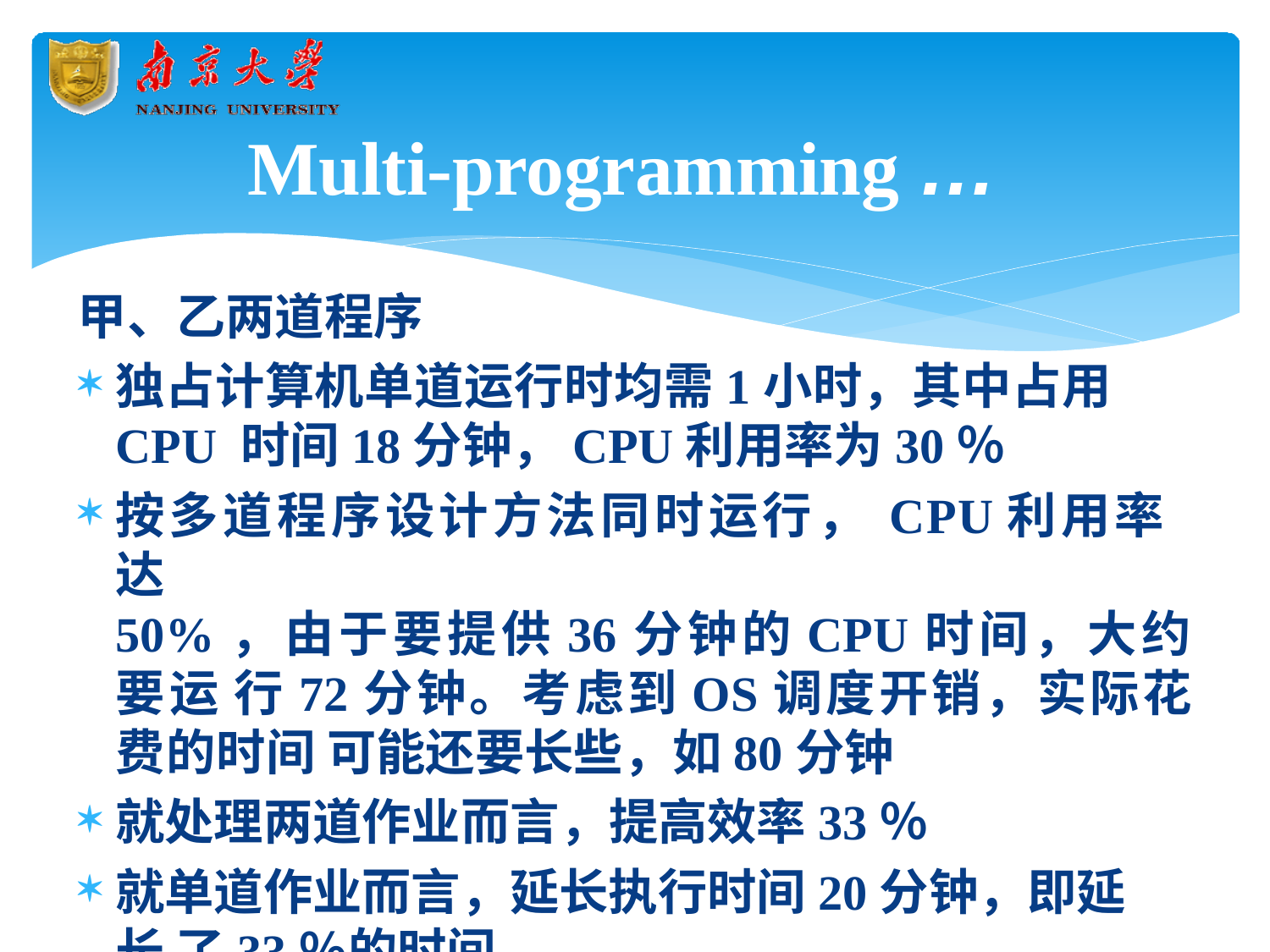

# Multi-programming …
甲、乙两道程序
独占计算机单道运行时均需1小时，其中占用CPU 时间18分钟，CPU利用率为30％
按多道程序设计方法同时运行， CPU利用率达
50%，由于要提供36分钟的CPU时间，大约要运 行72分钟。考虑到OS调度开销，实际花费的时间 可能还要长些，如80分钟
就处理两道作业而言，提高效率33％
就单道作业而言，延长执行时间20分钟，即延长 了33％的时间